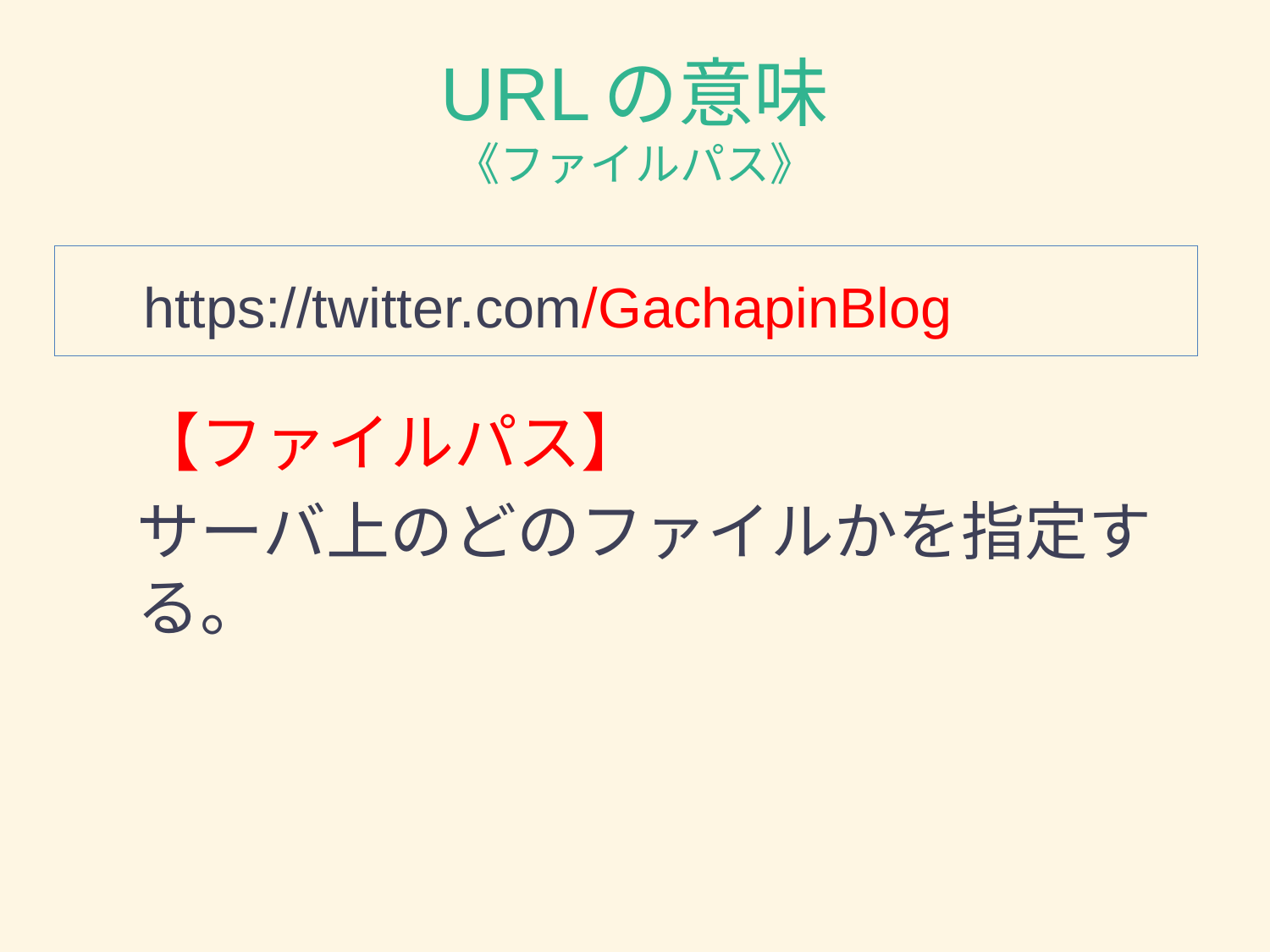

# URLの意味 《ファイルパス》
https://twitter.com/GachapinBlog
【ファイルパス】
サーバ上のどのファイルかを指定する。